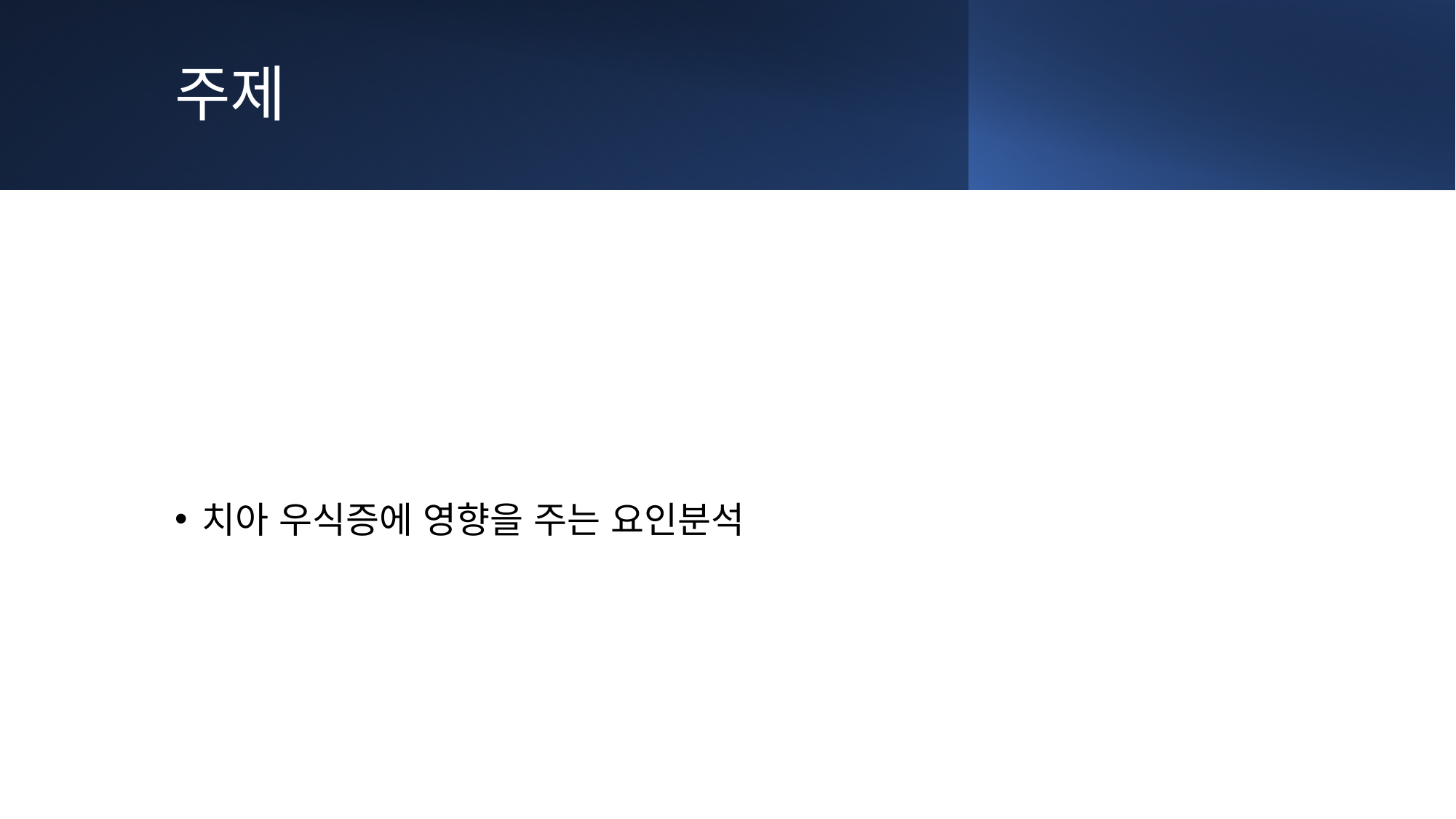

# 주제
치아 우식증에 영향을 주는 요인분석